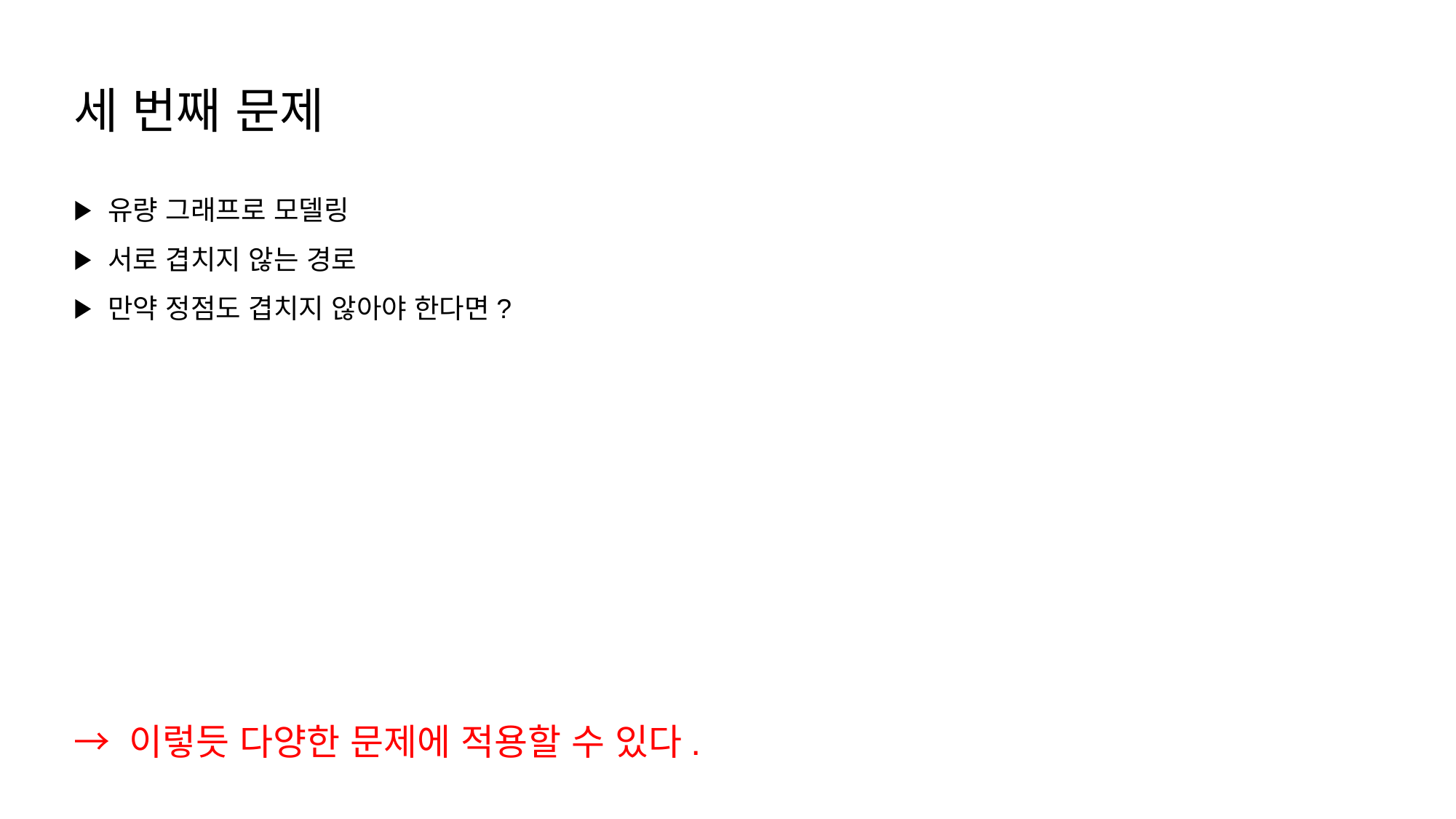

세 번째 문제
유량 그래프로 모델링
서로 겹치지 않는 경로
만약 정점도 겹치지 않아야 한다면?
→ 이렇듯 다양한 문제에 적용할 수 있다.